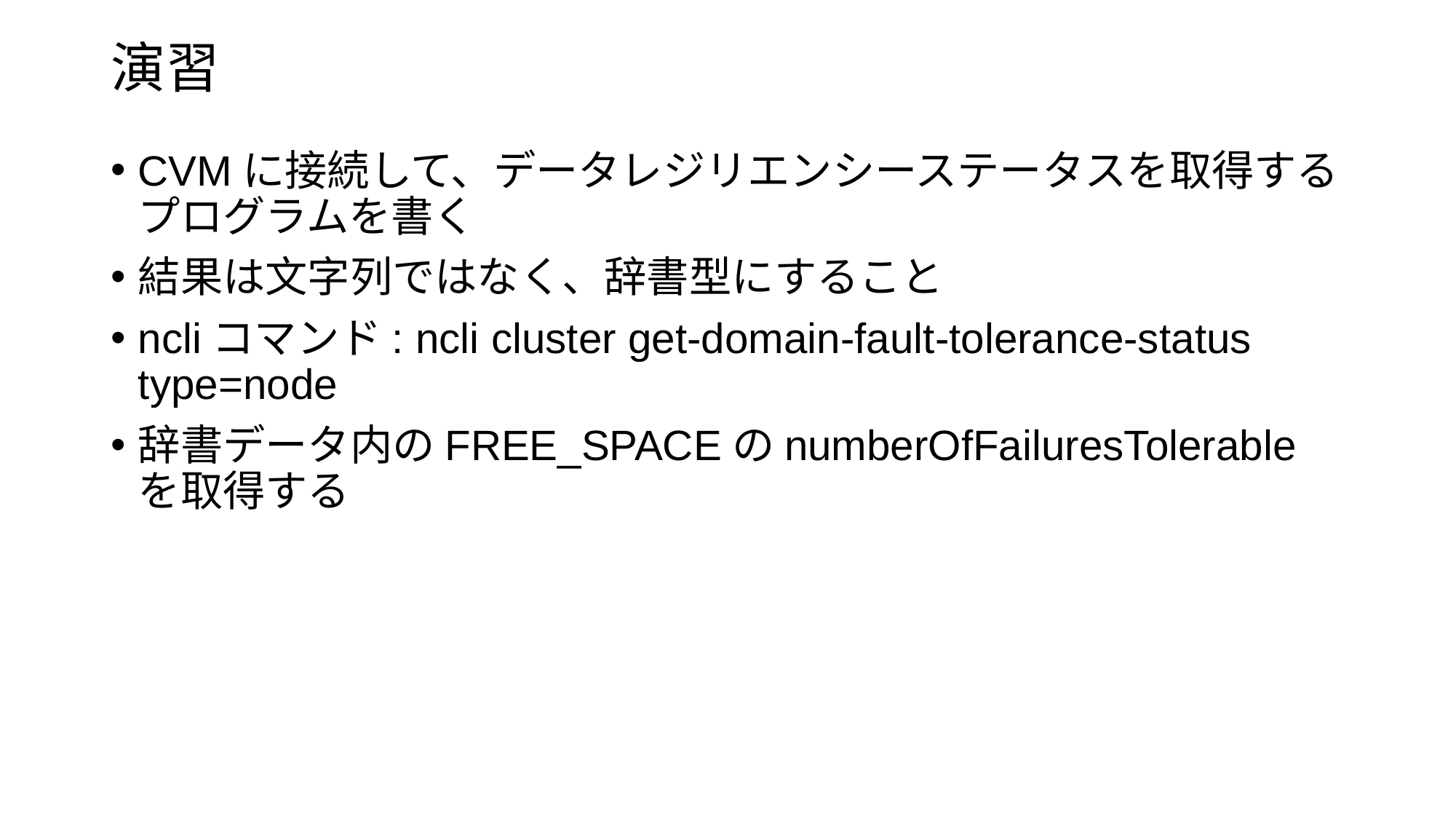

# 演習
CVMに接続して、データレジリエンシーステータスを取得するプログラムを書く
結果は文字列ではなく、辞書型にすること
ncliコマンド: ncli cluster get-domain-fault-tolerance-status type=node
辞書データ内のFREE_SPACEのnumberOfFailuresTolerableを取得する